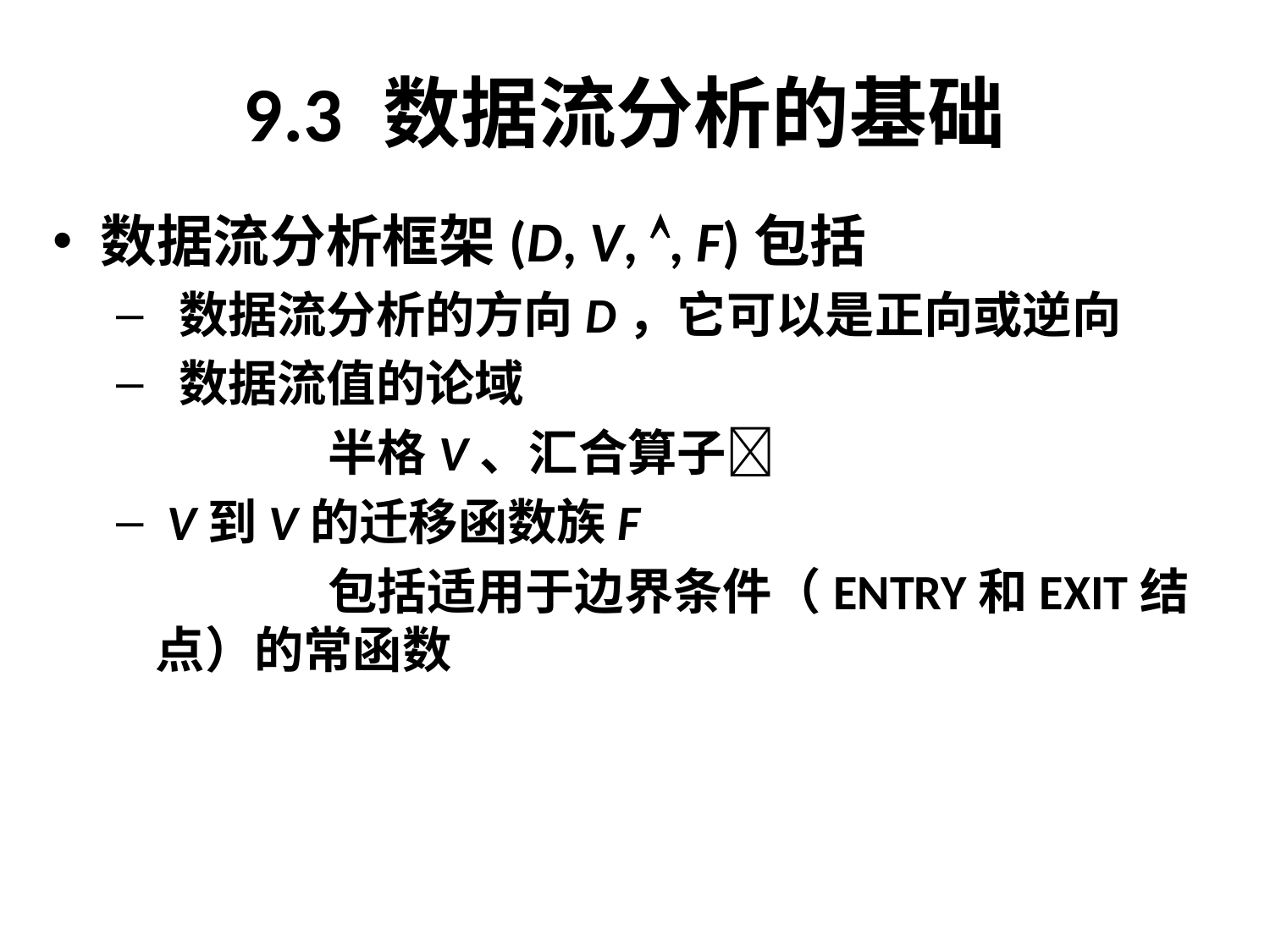

# 9.3 数据流分析的基础
数据流分析框架(D, V, ∧, F)包括
 数据流分析的方向D，它可以是正向或逆向
 数据流值的论域
		   半格V、汇合算子∧
 V到V的迁移函数族F
		   包括适用于边界条件（ENTRY和EXIT结点）的常函数